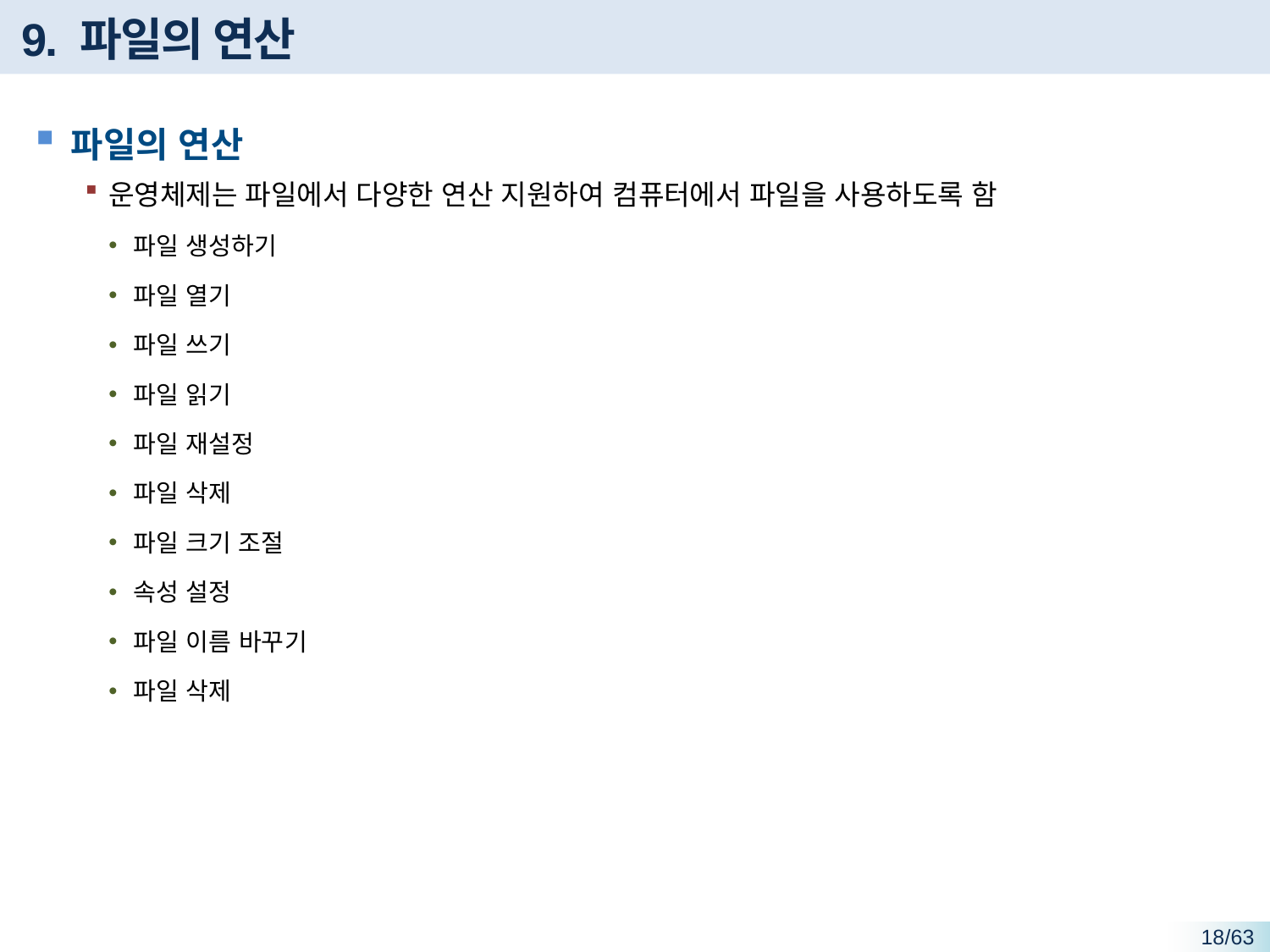

# 9. 파일의 연산
파일의 연산
운영체제는 파일에서 다양한 연산 지원하여 컴퓨터에서 파일을 사용하도록 함
파일 생성하기
파일 열기
파일 쓰기
파일 읽기
파일 재설정
파일 삭제
파일 크기 조절
속성 설정
파일 이름 바꾸기
파일 삭제